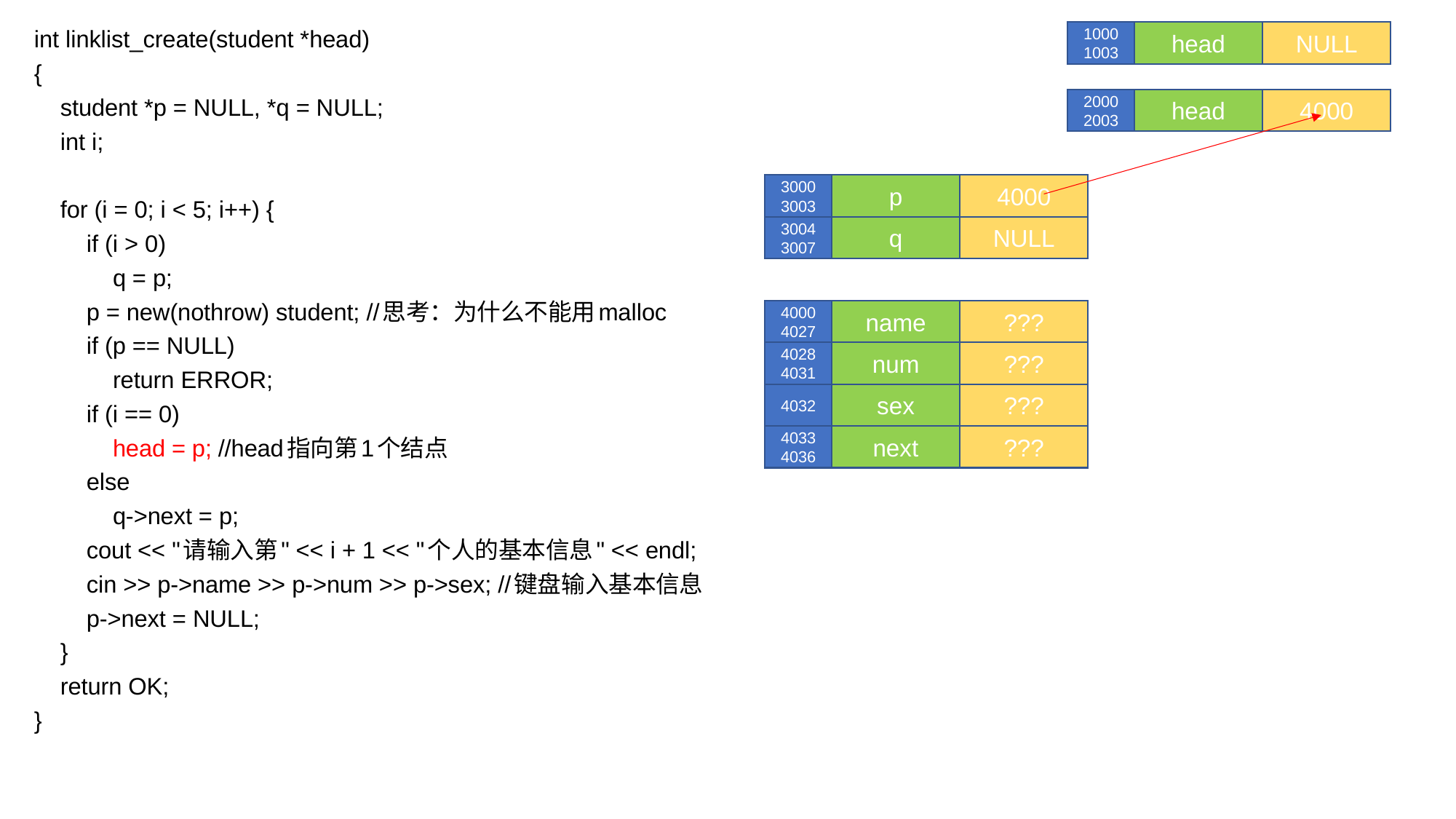

int linklist_create(student *head)
{
    student *p = NULL, *q = NULL;
    int i;

    for (i = 0; i < 5; i++) {
        if (i > 0)
            q = p;
        p = new(nothrow) student; //思考：为什么不能用malloc
        if (p == NULL)
            return ERROR;
        if (i == 0)
            head = p; //head指向第1个结点
        else
            q->next = p;
        cout << "请输入第" << i + 1 << "个人的基本信息" << endl;
        cin >> p->name >> p->num >> p->sex; //键盘输入基本信息
        p->next = NULL;
    }
    return OK;
}
1000
1003
head
NULL
2000
2003
head
4000
3000
3003
p
4000
3004
3007
q
NULL
4000
4027
name
???
4028
4031
num
???
4032
sex
???
4033
4036
next
???